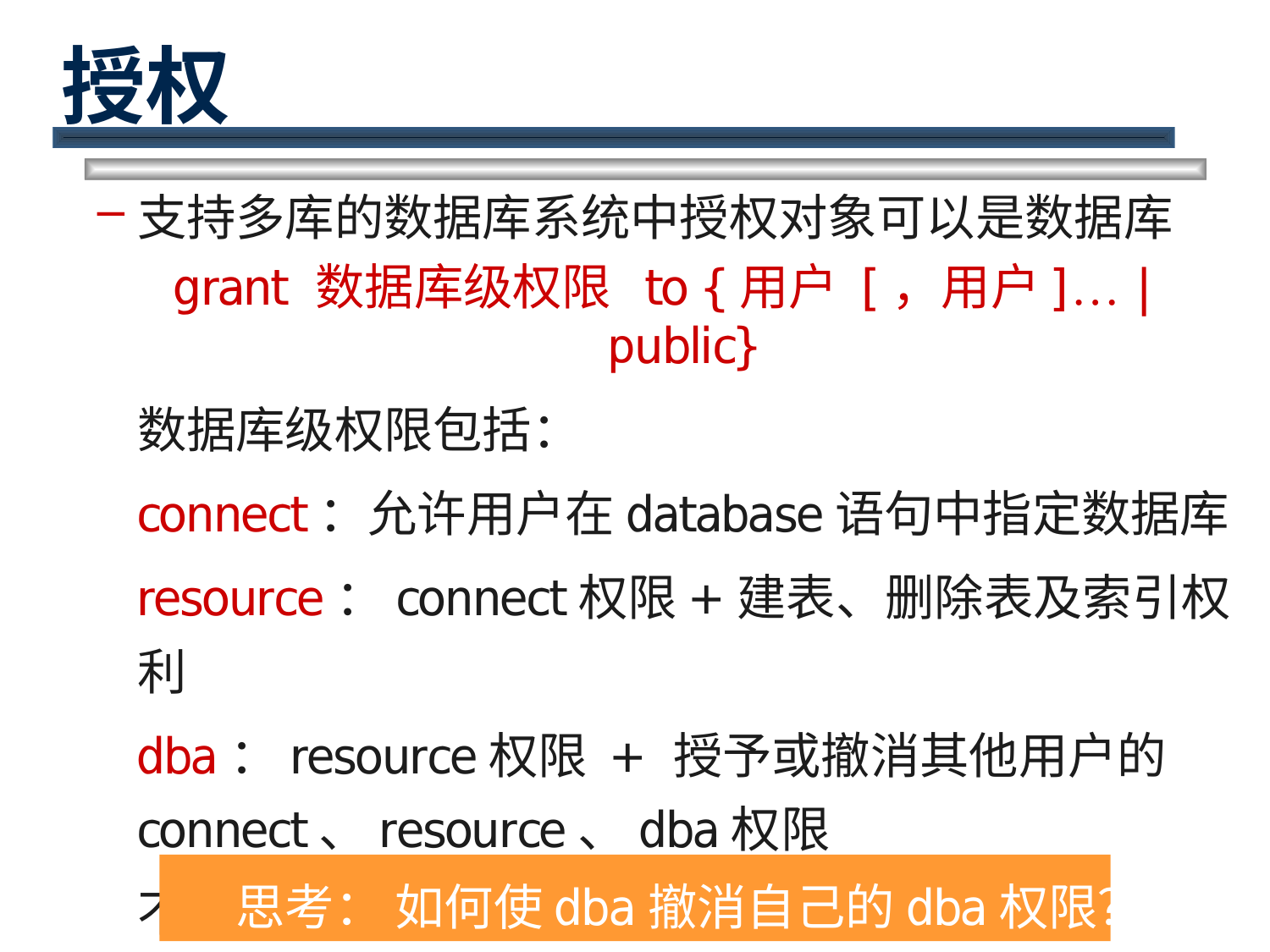

# 授权
支持多库的数据库系统中授权对象可以是数据库
grant 数据库级权限  to {用户 [，用户]… | public}
	数据库级权限包括：
	connect：允许用户在database语句中指定数据库
	resource：connect权限+建表、删除表及索引权利
	dba：resource权限 + 授予或撤消其他用户的connect、resource、dba权限
	不允许dba撤消自己的dba权限
思考： 如何使dba撤消自己的dba权限？
数据库系统----中级SQL